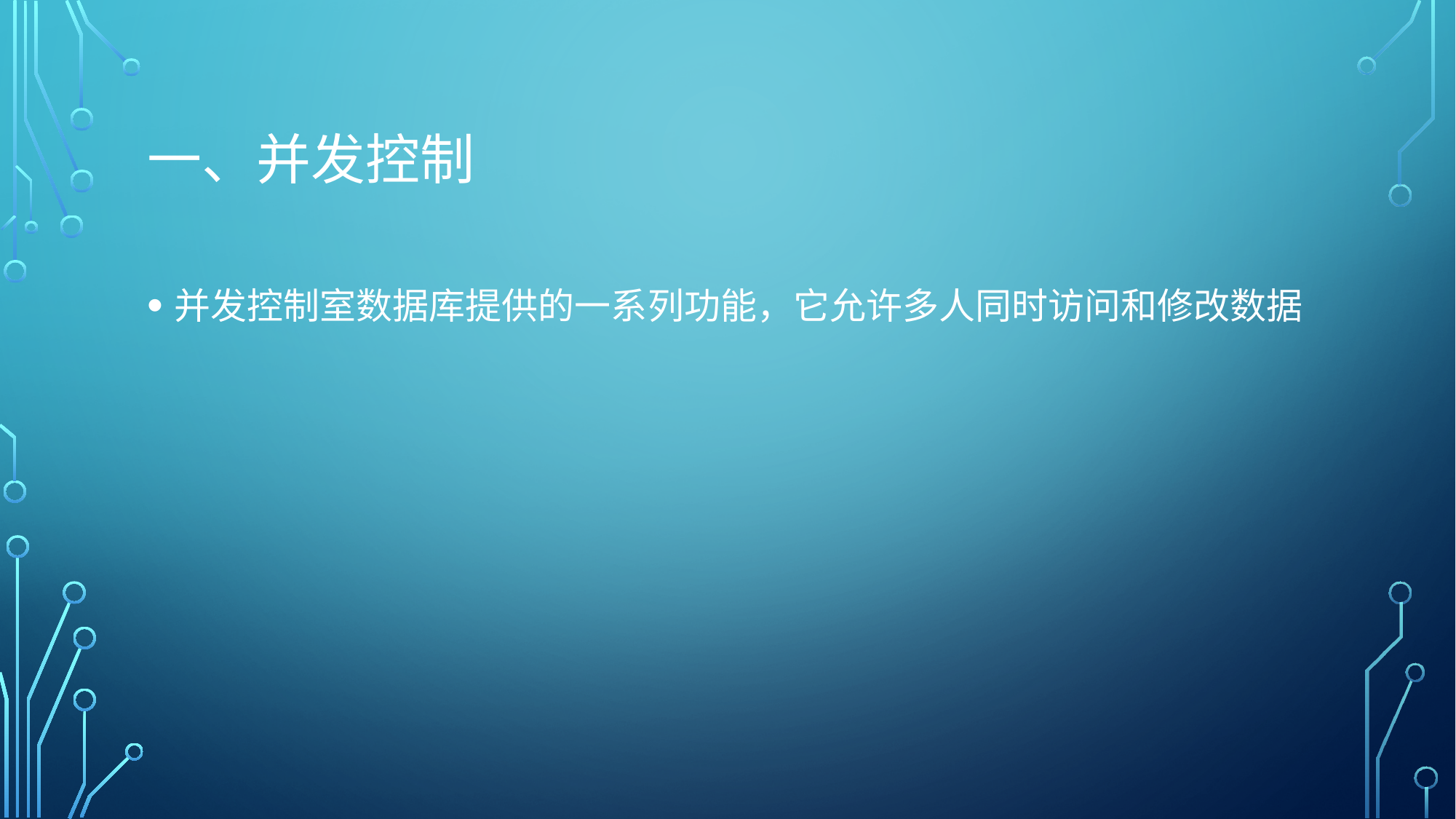

# 一、并发控制
并发控制室数据库提供的一系列功能，它允许多人同时访问和修改数据